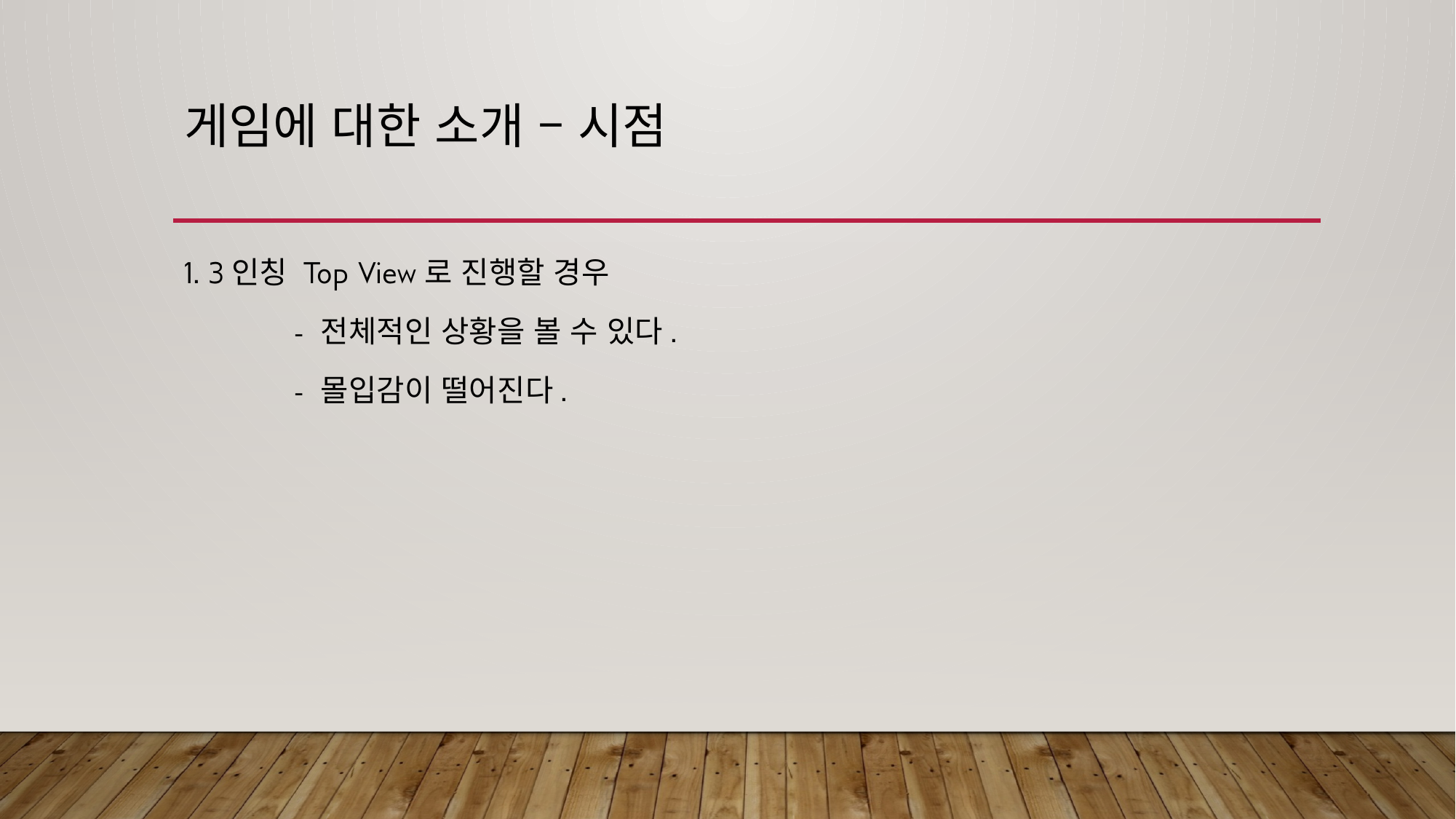

# 게임에 대한 소개 – 시점
1. 3인칭 Top View로 진행할 경우
	- 전체적인 상황을 볼 수 있다.
	- 몰입감이 떨어진다.